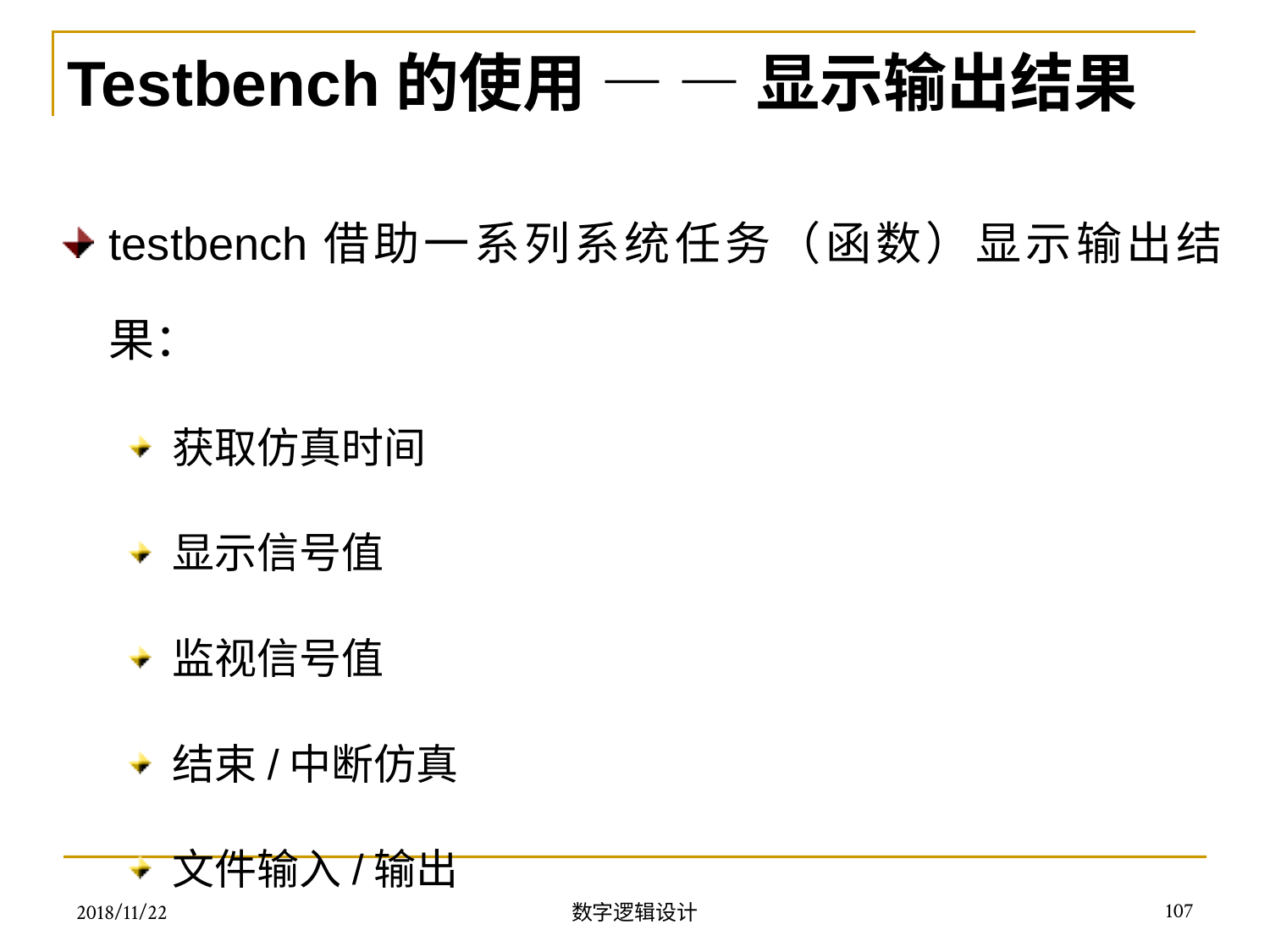

Testbench的使用 — — 显示输出结果
testbench借助一系列系统任务（函数）显示输出结果：
获取仿真时间
显示信号值
监视信号值
结束/中断仿真
文件输入/输出
2018/11/22
107
数字逻辑设计